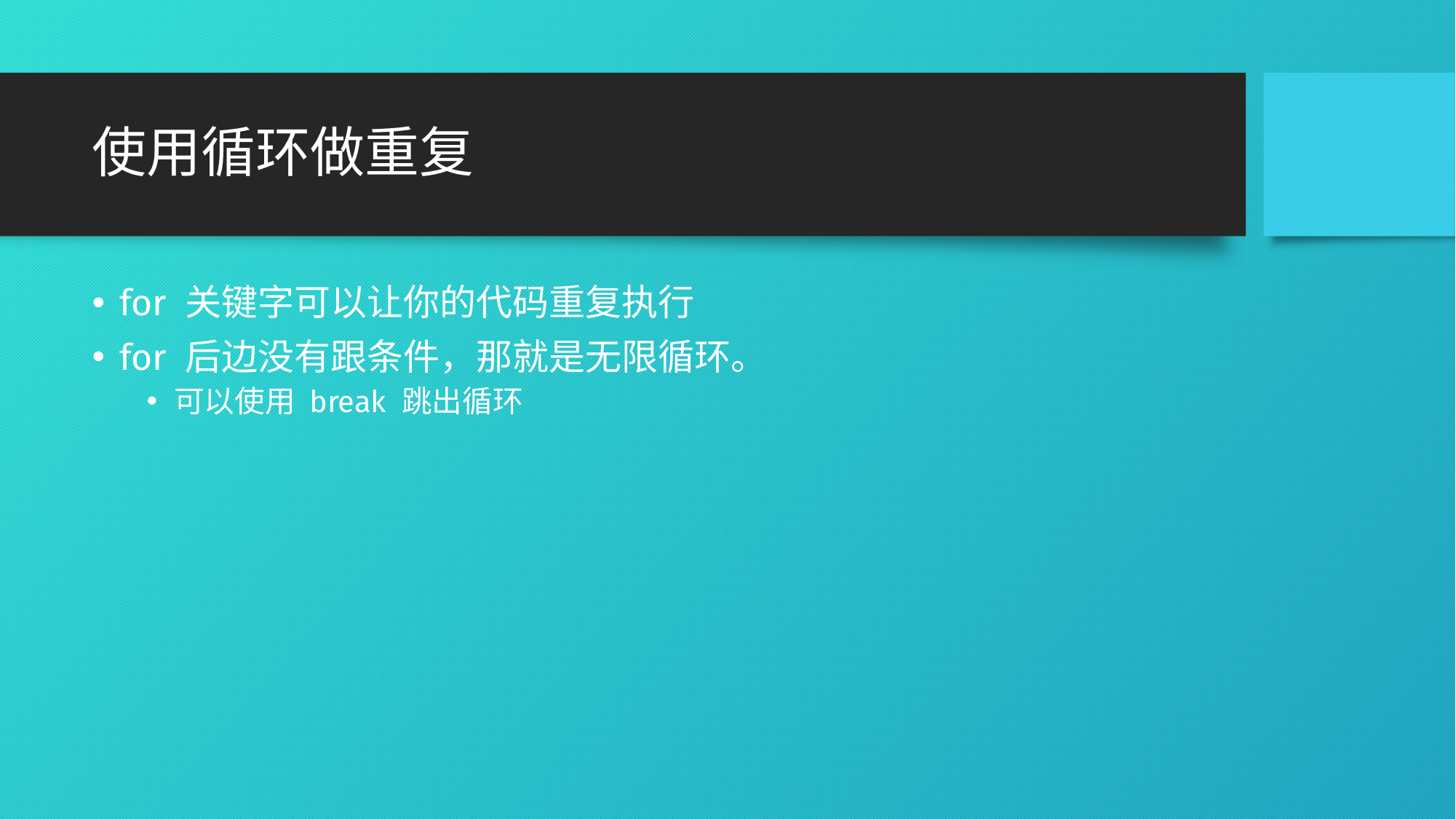

# 使用循环做重复
for 关键字可以让你的代码重复执行
for 后边没有跟条件，那就是无限循环。
可以使用 break 跳出循环